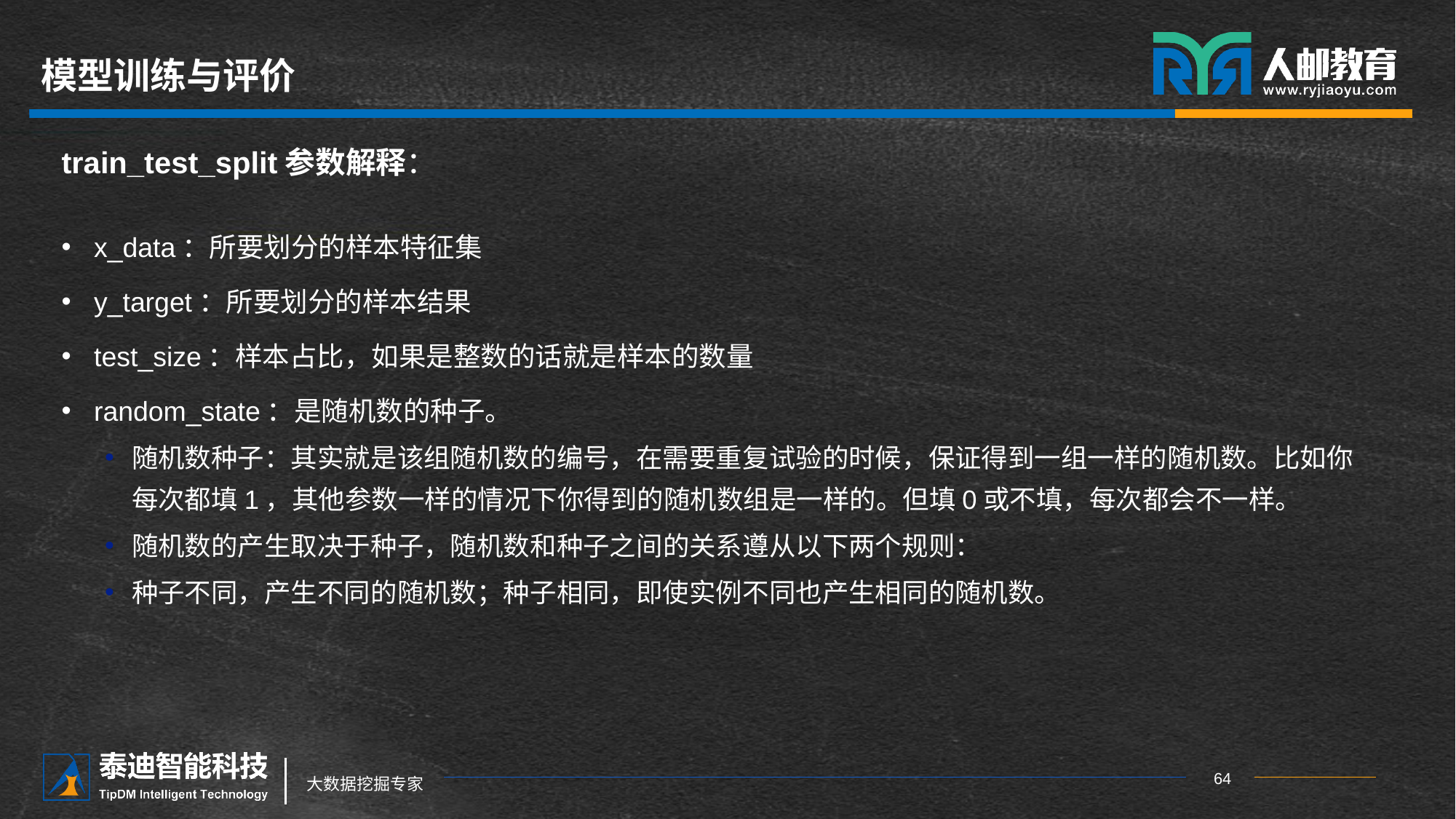

# 模型训练与评价
train_test_split参数解释：
x_data：所要划分的样本特征集
y_target：所要划分的样本结果
test_size：样本占比，如果是整数的话就是样本的数量
random_state：是随机数的种子。
随机数种子：其实就是该组随机数的编号，在需要重复试验的时候，保证得到一组一样的随机数。比如你每次都填1，其他参数一样的情况下你得到的随机数组是一样的。但填0或不填，每次都会不一样。
随机数的产生取决于种子，随机数和种子之间的关系遵从以下两个规则：
种子不同，产生不同的随机数；种子相同，即使实例不同也产生相同的随机数。